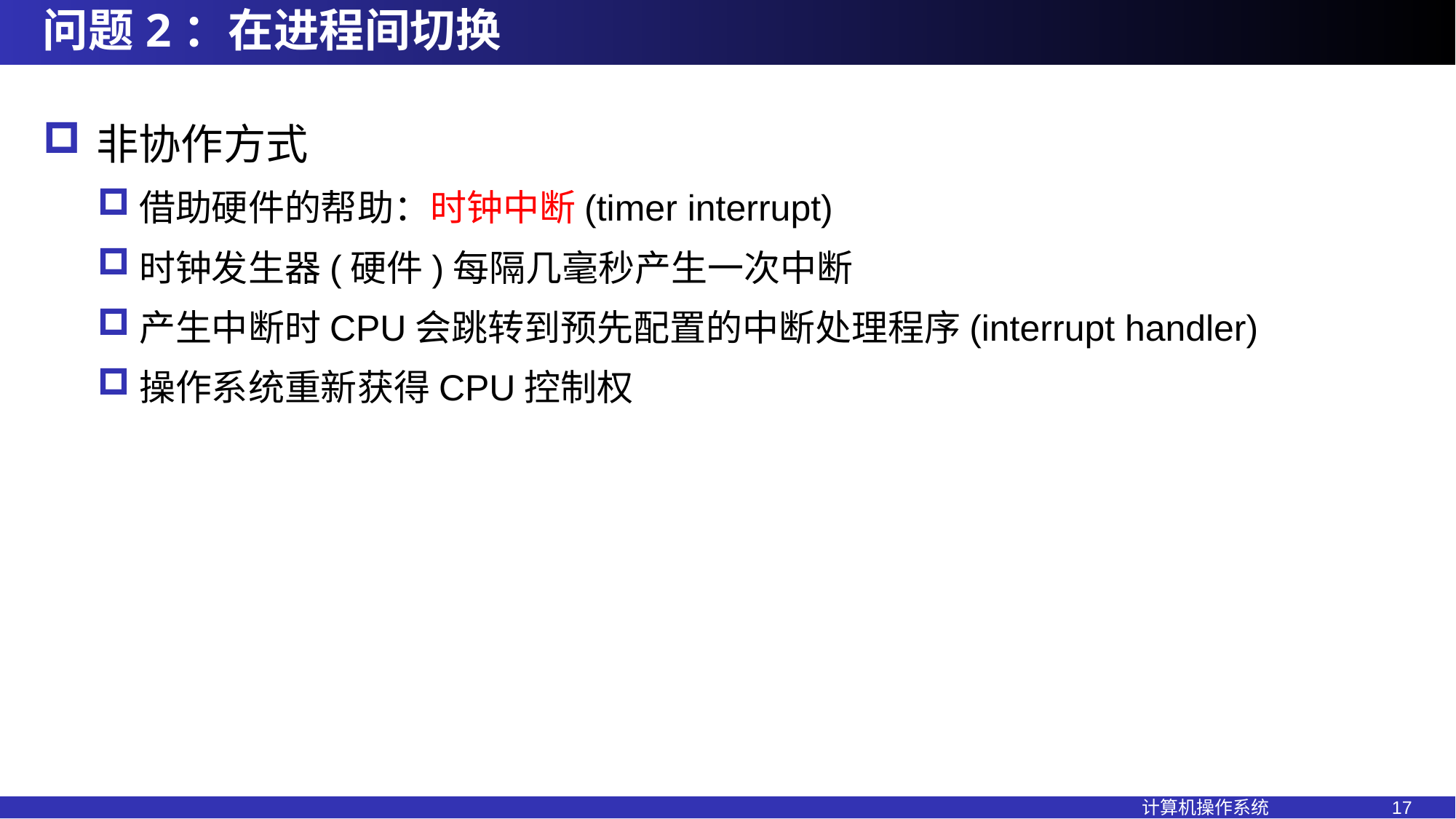

# 问题2：在进程间切换
非协作方式
借助硬件的帮助：时钟中断(timer interrupt)
时钟发生器(硬件)每隔几毫秒产生一次中断
产生中断时CPU会跳转到预先配置的中断处理程序(interrupt handler)
操作系统重新获得CPU控制权
计算机操作系统                     17